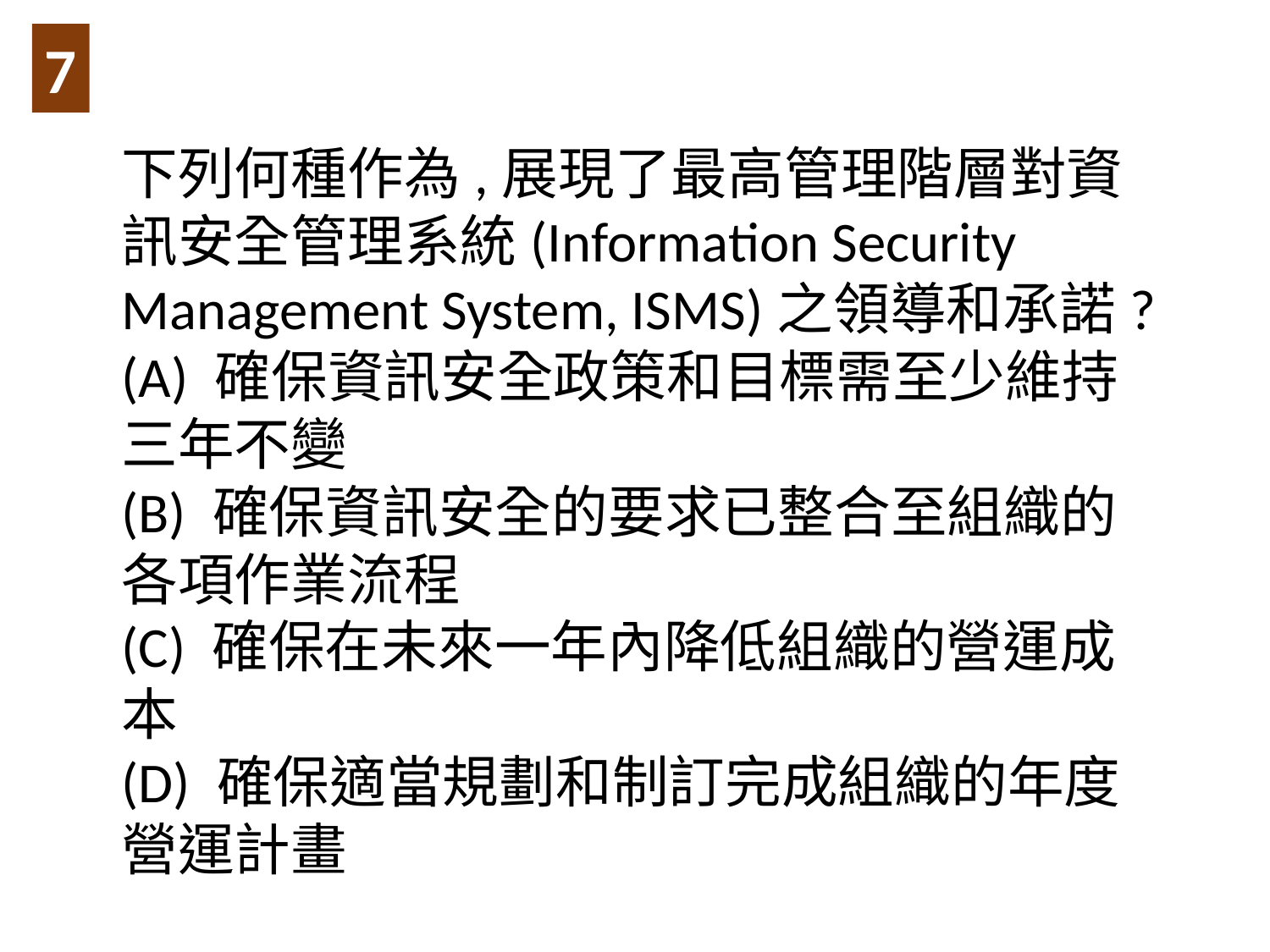

7
下列何種作為,展現了最高管理階層對資訊安全管理系統(Information Security Management System, ISMS)之領導和承諾?
(A) 確保資訊安全政策和目標需至少維持三年不變
(B) 確保資訊安全的要求已整合至組織的各項作業流程
(C) 確保在未來一年內降低組織的營運成本
(D) 確保適當規劃和制訂完成組織的年度營運計畫